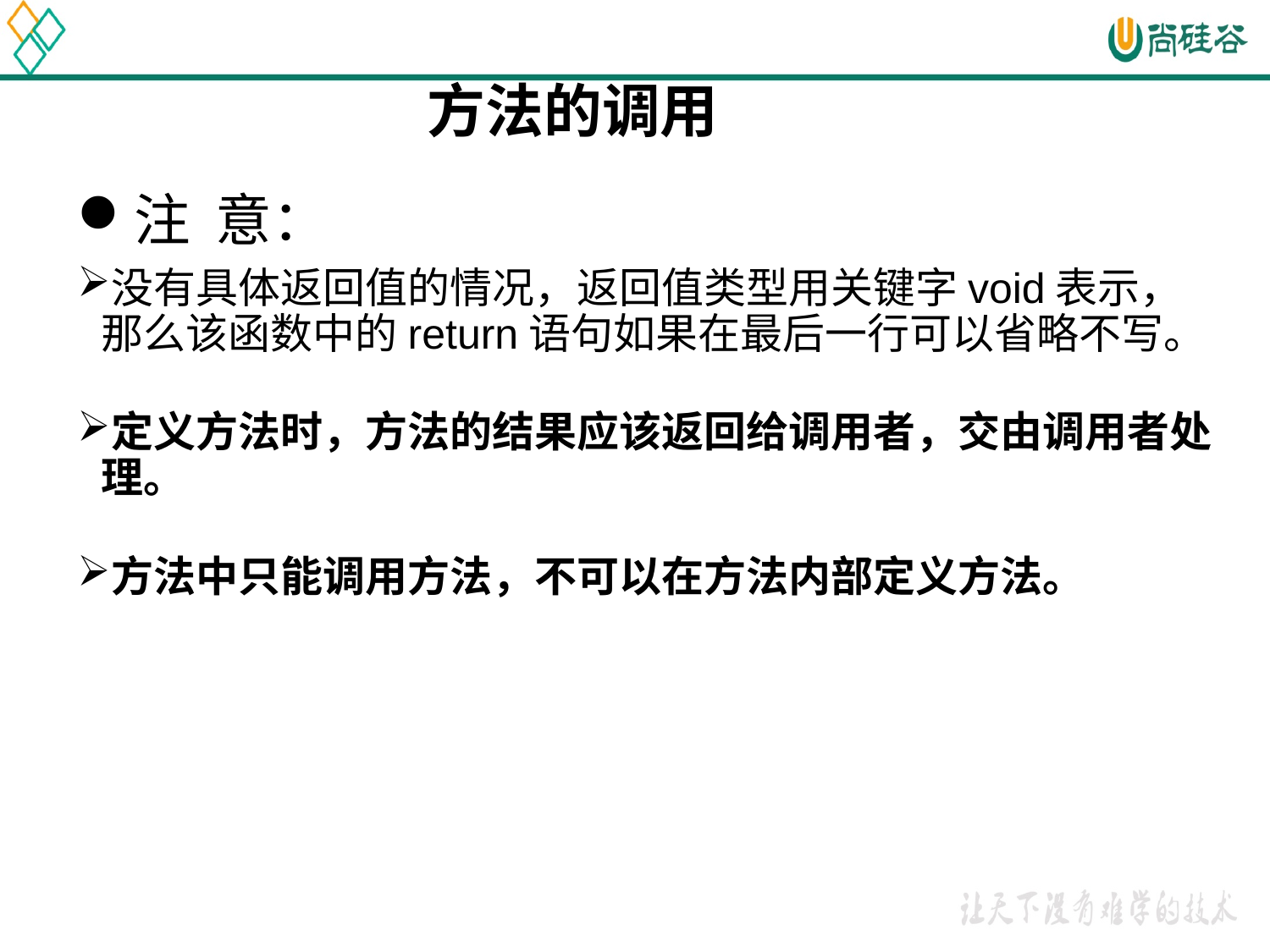

# 方法的调用
注  意：
没有具体返回值的情况，返回值类型用关键字void表示，那么该函数中的return语句如果在最后一行可以省略不写。

定义方法时，方法的结果应该返回给调用者，交由调用者处理。

方法中只能调用方法，不可以在方法内部定义方法。